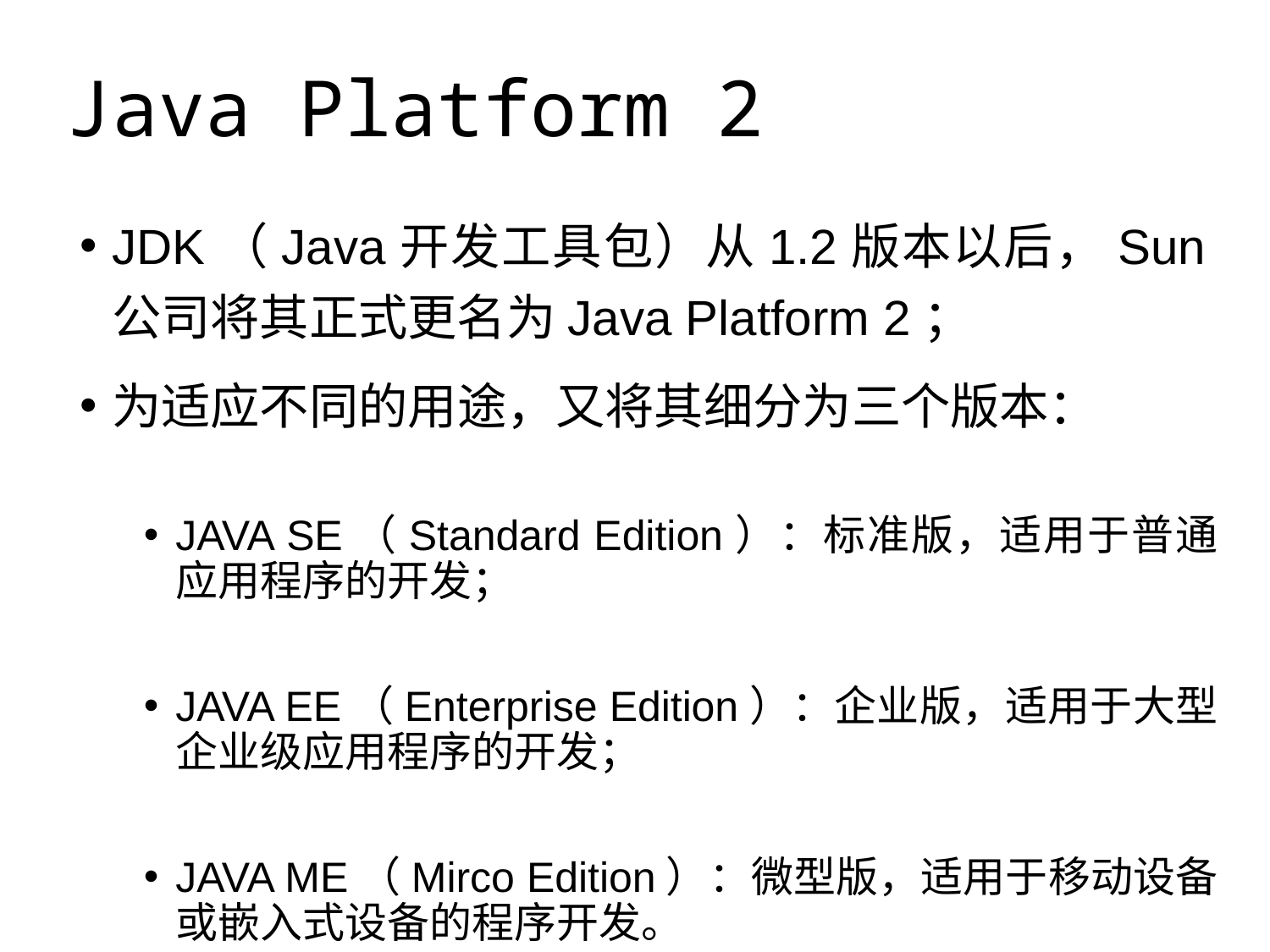

Java Platform 2
JDK（Java开发工具包）从1.2版本以后，Sun公司将其正式更名为Java Platform 2；
为适应不同的用途，又将其细分为三个版本：

JAVA SE（Standard Edition）：标准版，适用于普通应用程序的开发；

JAVA EE（Enterprise Edition）：企业版，适用于大型企业级应用程序的开发；

JAVA ME（Mirco Edition）：微型版，适用于移动设备或嵌入式设备的程序开发。